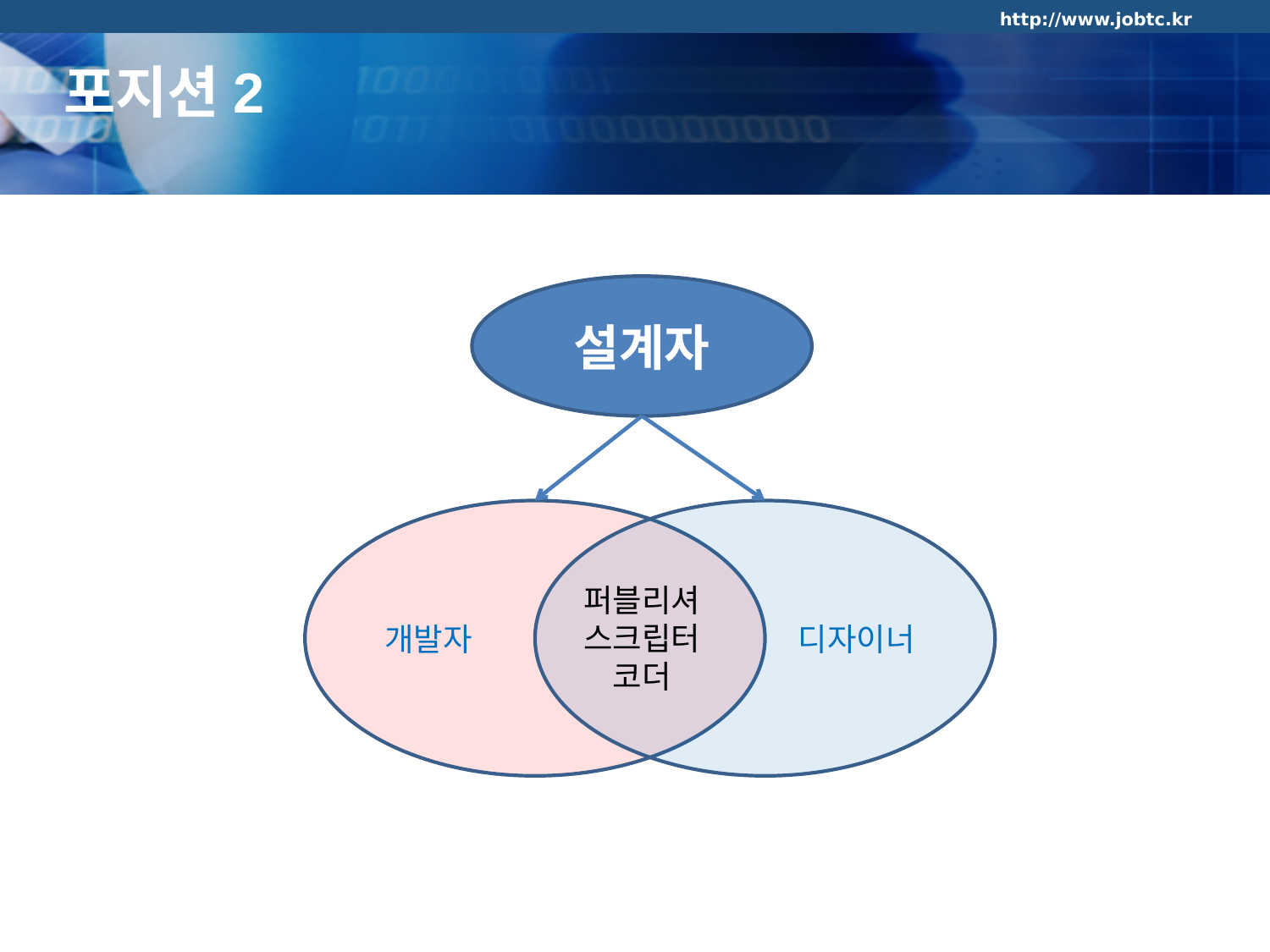

# 포지션2
설계자
개발자
디자이너
퍼블리셔
스크립터
코더